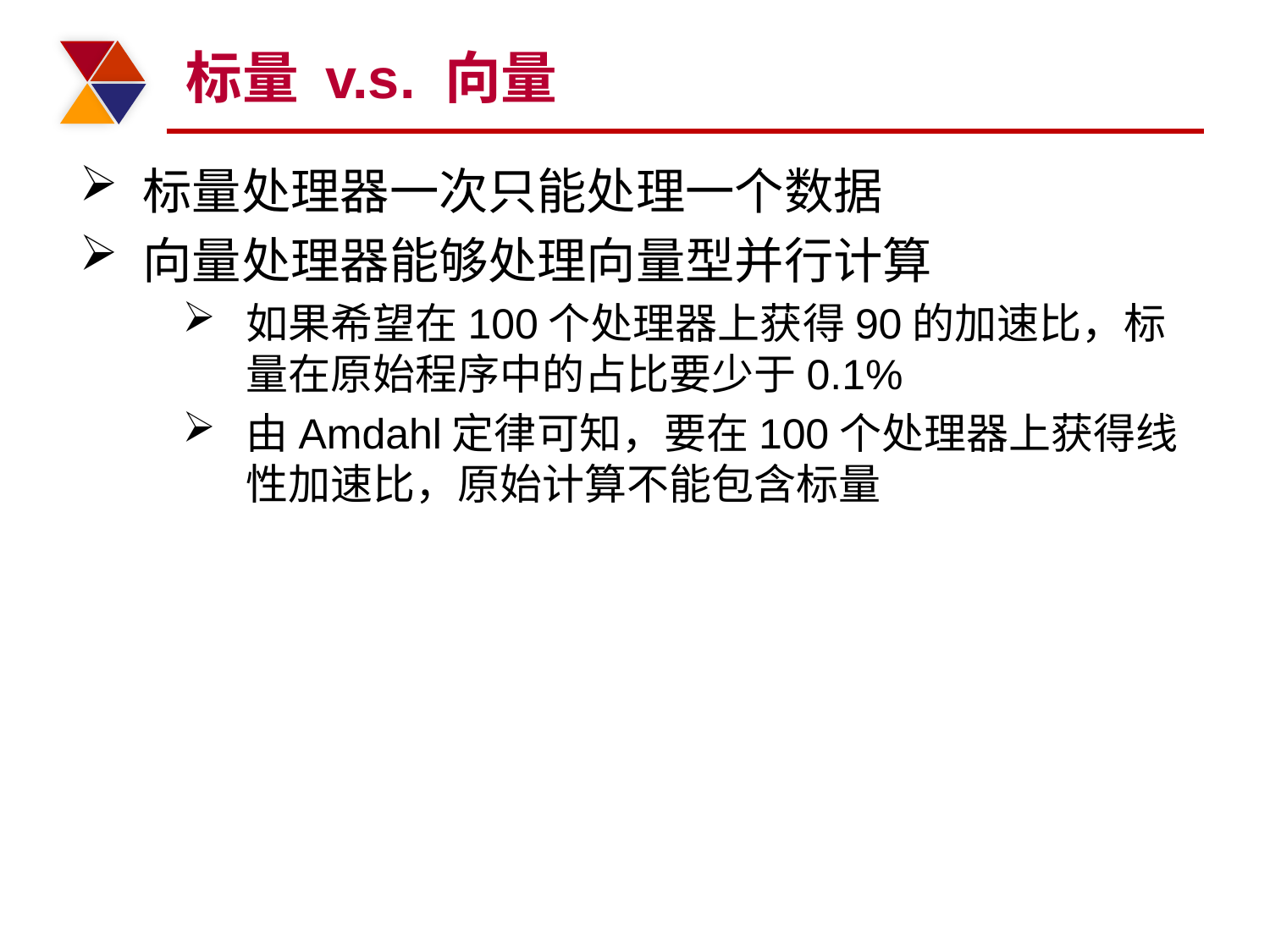

# 标量 v.s. 向量
标量处理器一次只能处理一个数据
向量处理器能够处理向量型并行计算
如果希望在100个处理器上获得90的加速比，标量在原始程序中的占比要少于0.1%
由Amdahl定律可知，要在100个处理器上获得线性加速比，原始计算不能包含标量